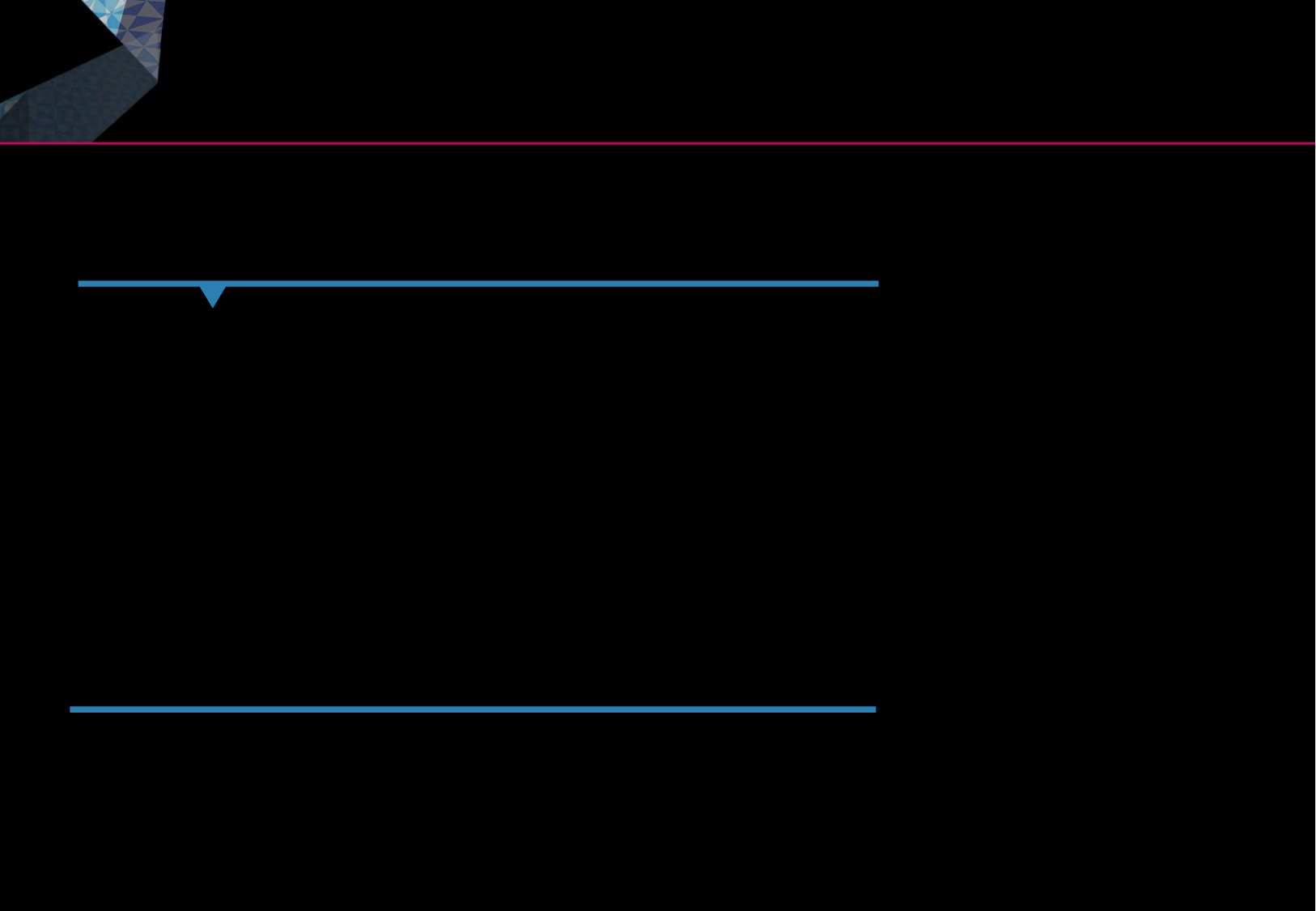

Controller 종류 및 특징
ServletForwardingController, ServletWrappingController

ServletForwardingController, ServletWrappingController
이 두 컨트롤러는 기존에 작성된 서블릿을 스프링의 DispatcherServlet 구조로 편입시키는데 용이합니다.